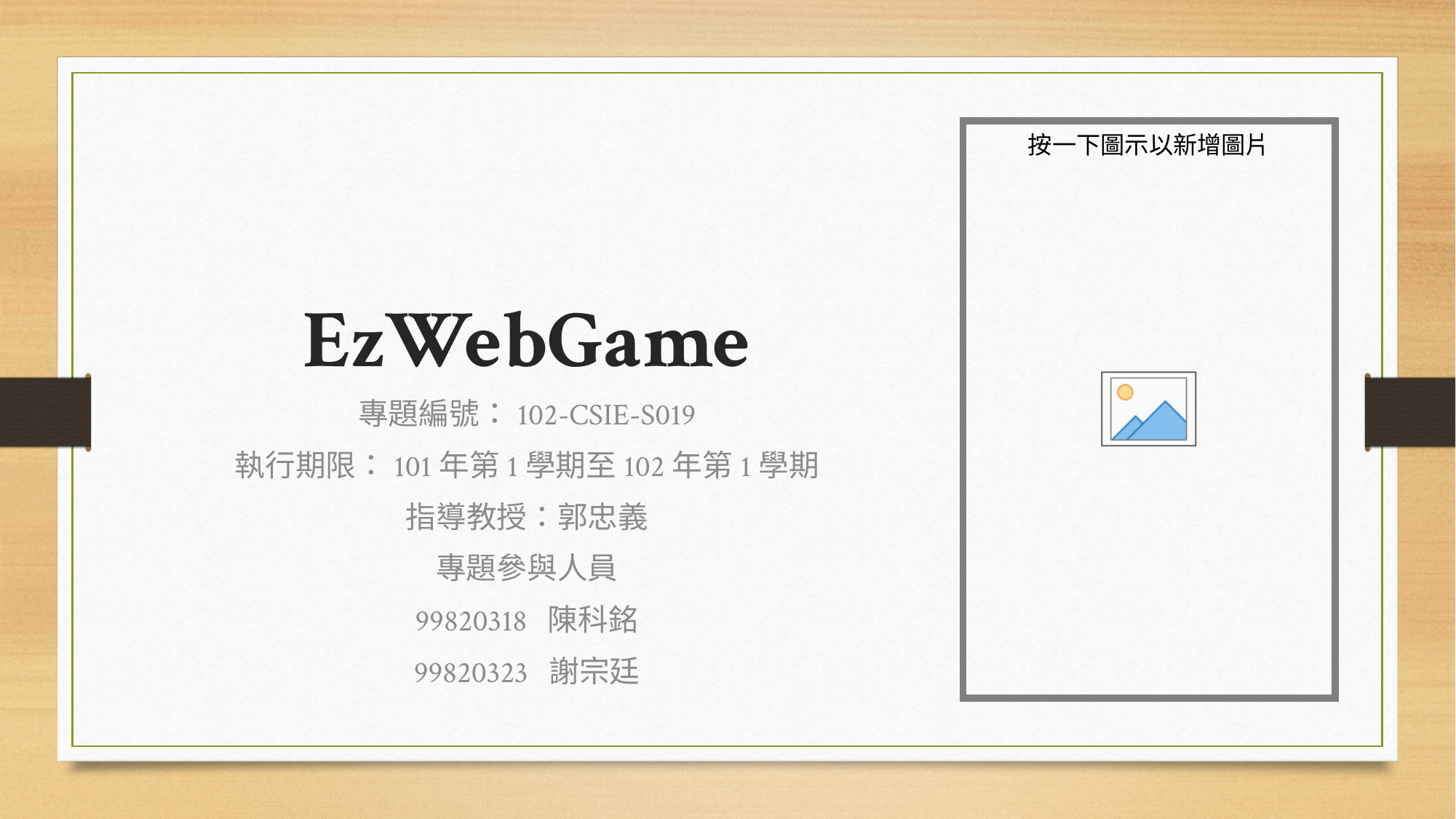

# EzWebGame
專題編號：102-CSIE-S019
執行期限：101年第1學期至102年第1學期
指導教授：郭忠義
專題參與人員
99820318  陳科銘
99820323  謝宗廷